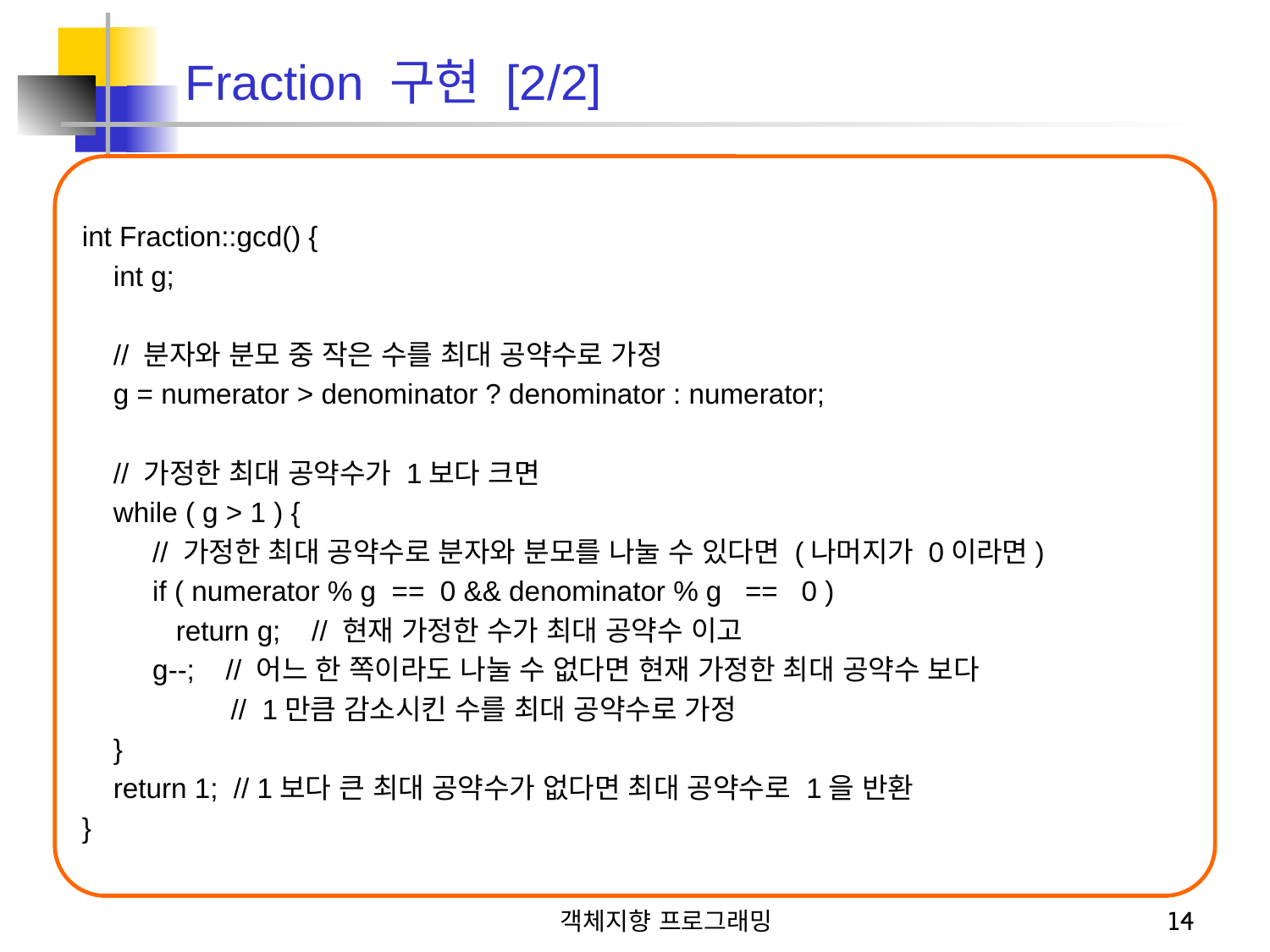

Fraction 구현 [2/2]
int Fraction::gcd() {
    int g;

    // 분자와 분모 중 작은 수를 최대 공약수로 가정
    g = numerator > denominator ? denominator : numerator;

    // 가정한 최대 공약수가 1보다 크면
    while ( g > 1 ) {
         // 가정한 최대 공약수로 분자와 분모를 나눌 수 있다면 (나머지가 0이라면)
         if ( numerator % g  ==  0 && denominator % g   ==   0 )
            return g;    // 현재 가정한 수가 최대 공약수 이고
         g--;    // 어느 한 쪽이라도 나눌 수 없다면 현재 가정한 최대 공약수 보다
                   //  1만큼 감소시킨 수를 최대 공약수로 가정
    }
    return 1;  // 1보다 큰 최대 공약수가 없다면 최대 공약수로 1을 반환
}
객체지향 프로그래밍
14